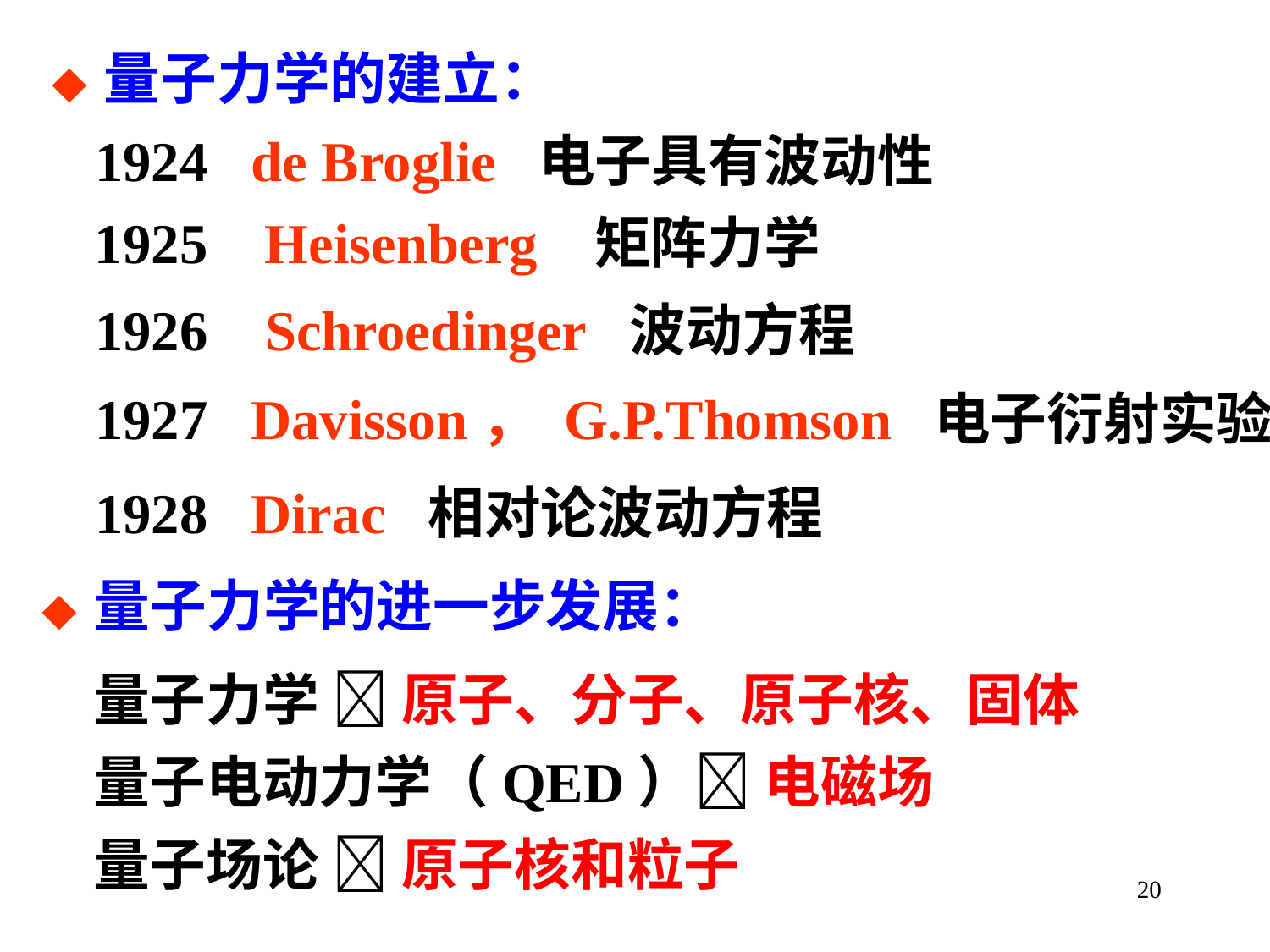

◆ 量子力学的建立：
1924   de Broglie  电子具有波动性
   1925    Heisenberg   矩阵力学
1926    Schroedinger  波动方程
1927   Davisson， G.P.Thomson  电子衍射实验
1928   Dirac  相对论波动方程
◆ 量子力学的进一步发展：
     量子力学 → 原子、分子、原子核、固体
     量子电动力学（QED）→ 电磁场
     量子场论 → 原子核和粒子
20